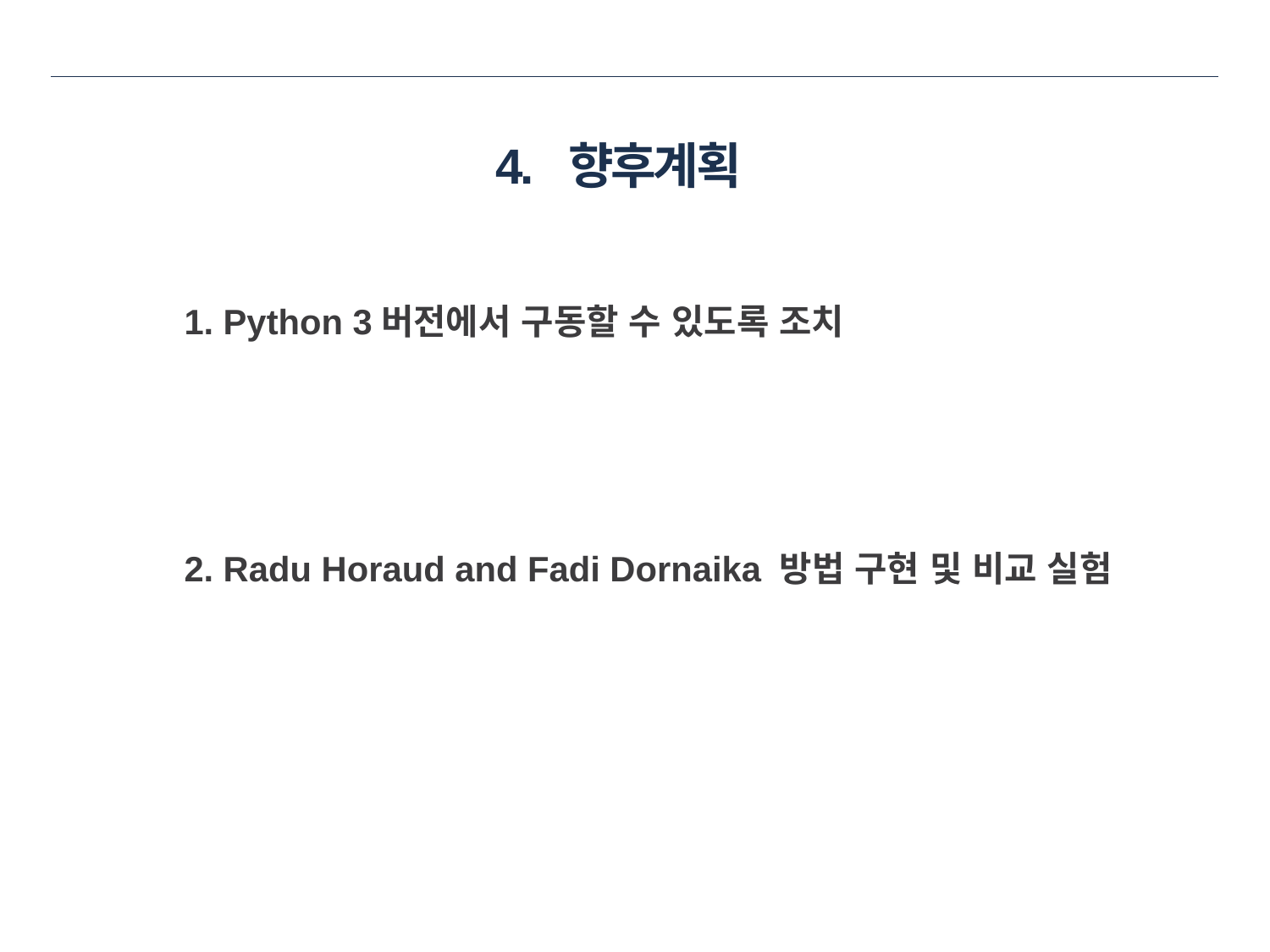

4.  향후계획

          1. Python 3버전에서 구동할 수 있도록 조치

          2. Radu Horaud and Fadi Dornaika 방법 구현 및 비교 실험